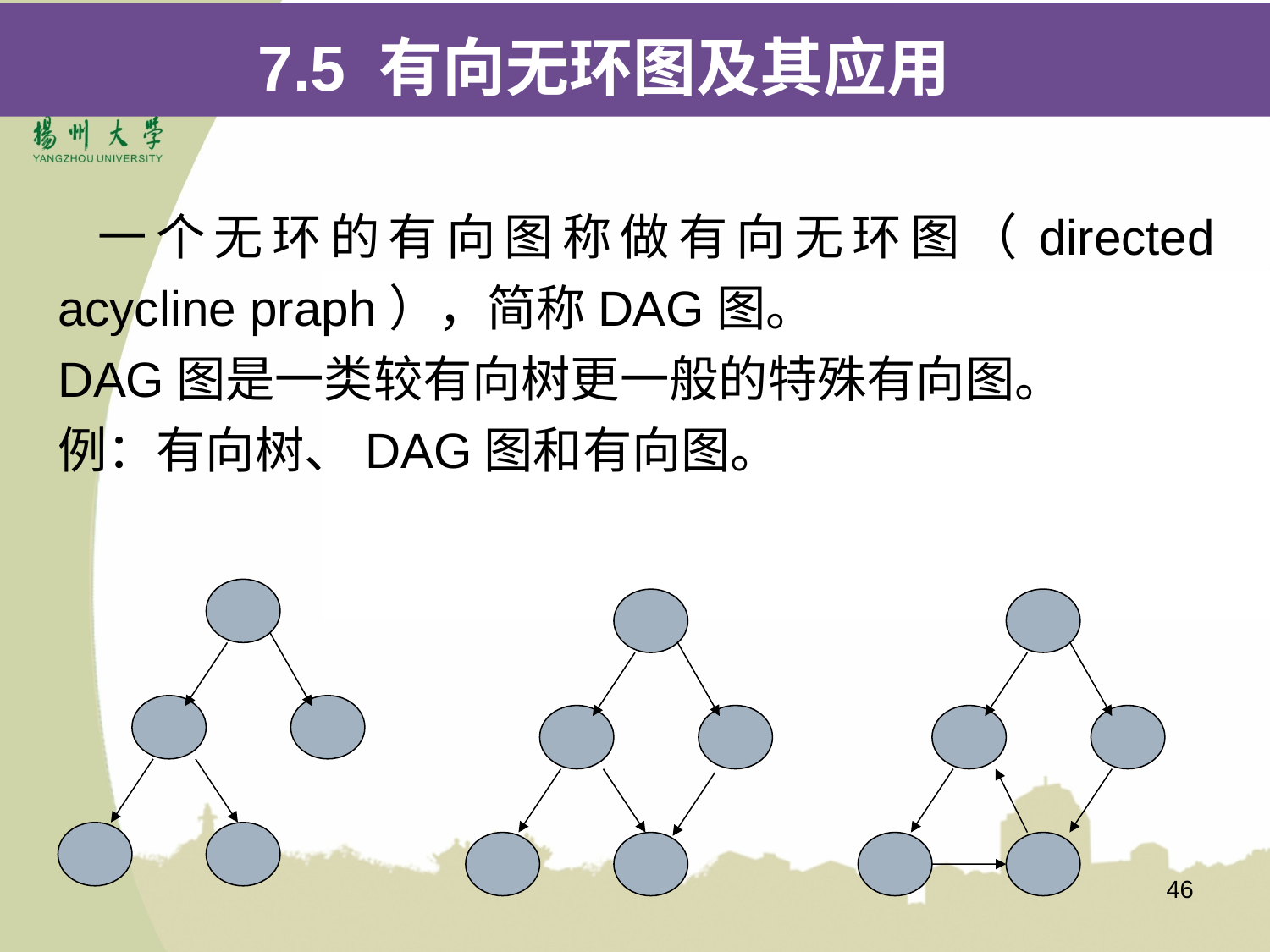

7.5 有向无环图及其应用
 一个无环的有向图称做有向无环图（directed acycline praph），简称DAG图。
DAG图是一类较有向树更一般的特殊有向图。
例：有向树、DAG图和有向图。

46